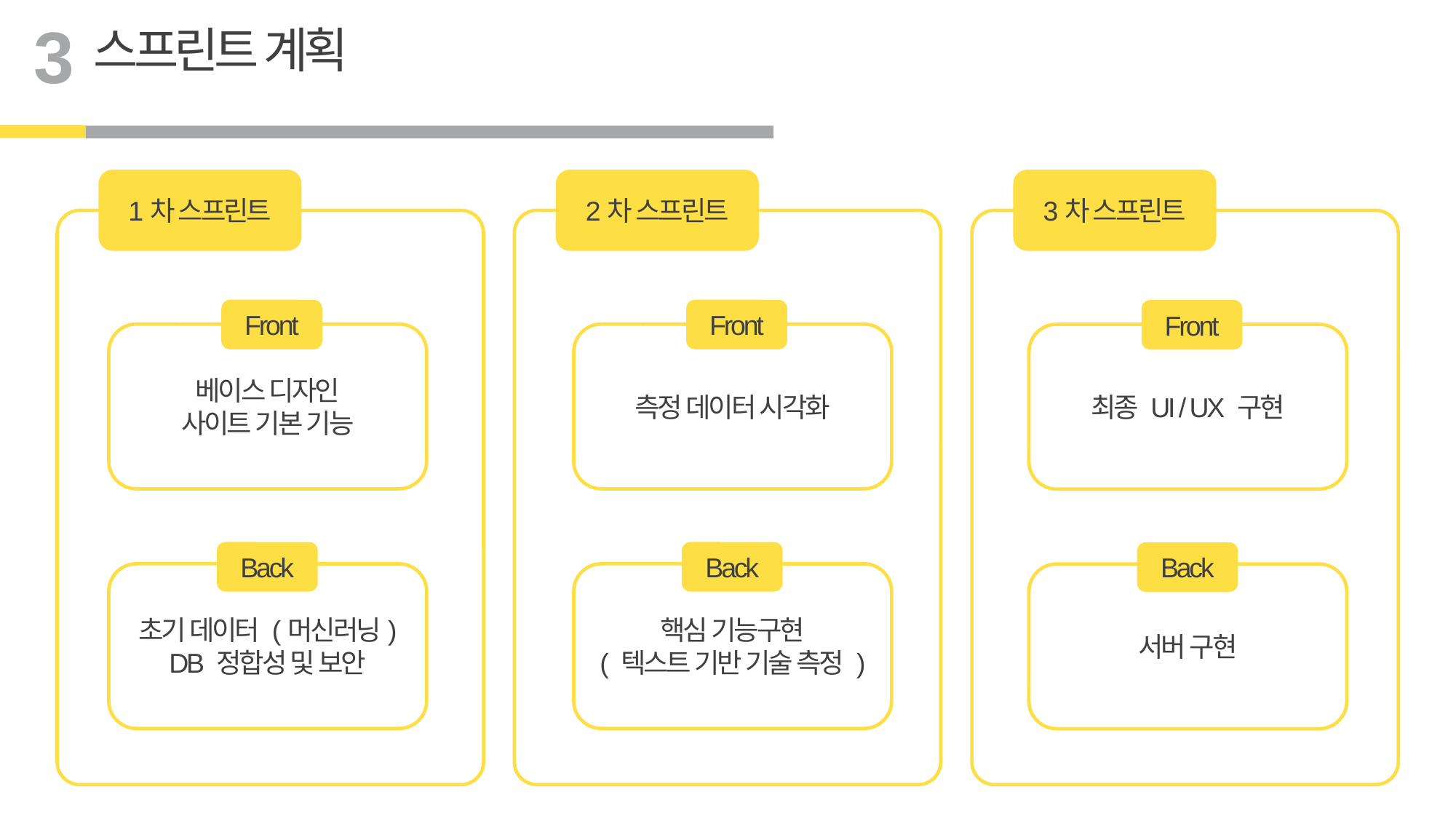

3
스프린트 계획

1차 스프린트
2차 스프린트
3차 스프린트

Front
베이스 디자인
사이트 기본 기능
Back
초기 데이터 (머신러닝)
DB 정합성 및 보안
Front
측정 데이터 시각화
Back
핵심 기능구현
( 텍스트 기반 기술 측정 )
Front
최종 UI / UX 구현
Back
서버 구현